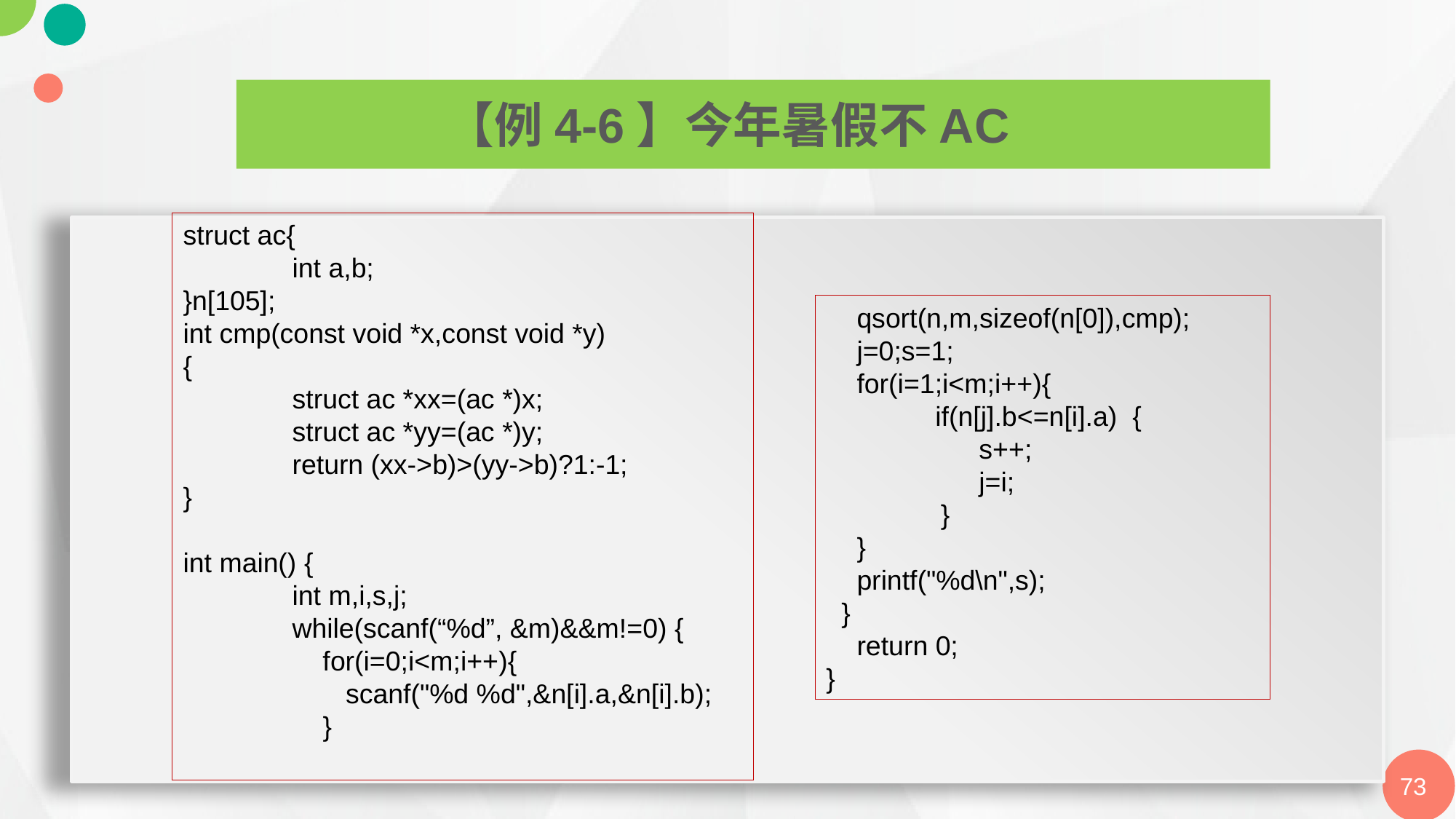

struct ac{
	int a,b;
}n[105];
int cmp(const void *x,const void *y)
{
	struct ac *xx=(ac *)x;
	struct ac *yy=(ac *)y;
	return (xx->b)>(yy->b)?1:-1;
}

int main() {
 	int m,i,s,j;
	while(scanf(“%d”, &m)&&m!=0) {	   	    for(i=0;i<m;i++){
	       scanf("%d %d",&n[i].a,&n[i].b);
	    }

    qsort(n,m,sizeof(n[0]),cmp);
    j=0;s=1;
    for(i=1;i<m;i++){
	if(n[j].b<=n[i].a)  {
                    s++;
                    j=i;
               }
    }
    printf("%d\n",s);
  }
    return 0;
}
【例4-6】今年暑假不AC